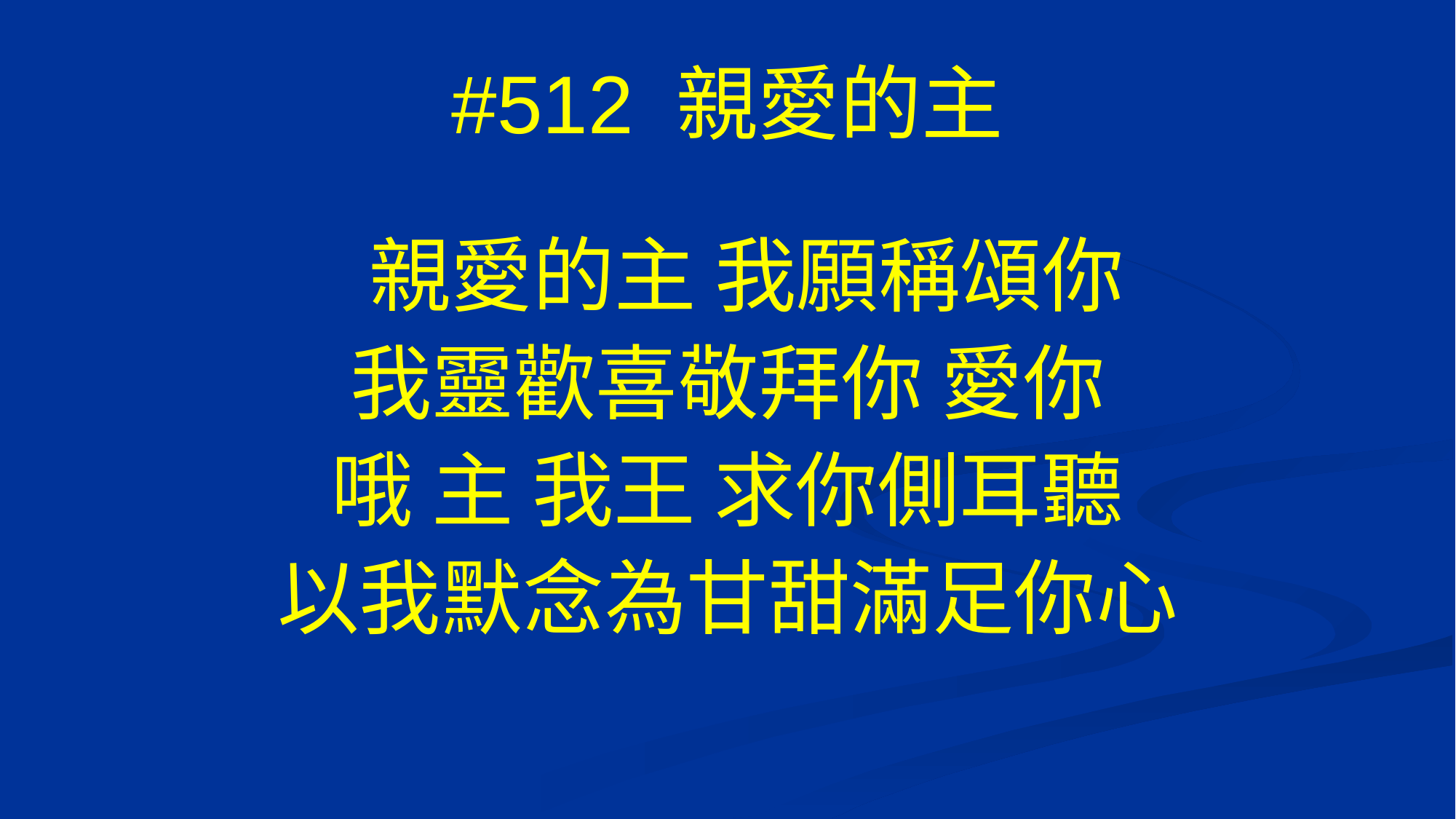

# #512 親愛的主
 親愛的主 我願稱頌你
我靈歡喜敬拜你 愛你
哦 主 我王 求你側耳聽
以我默念為甘甜滿足你心